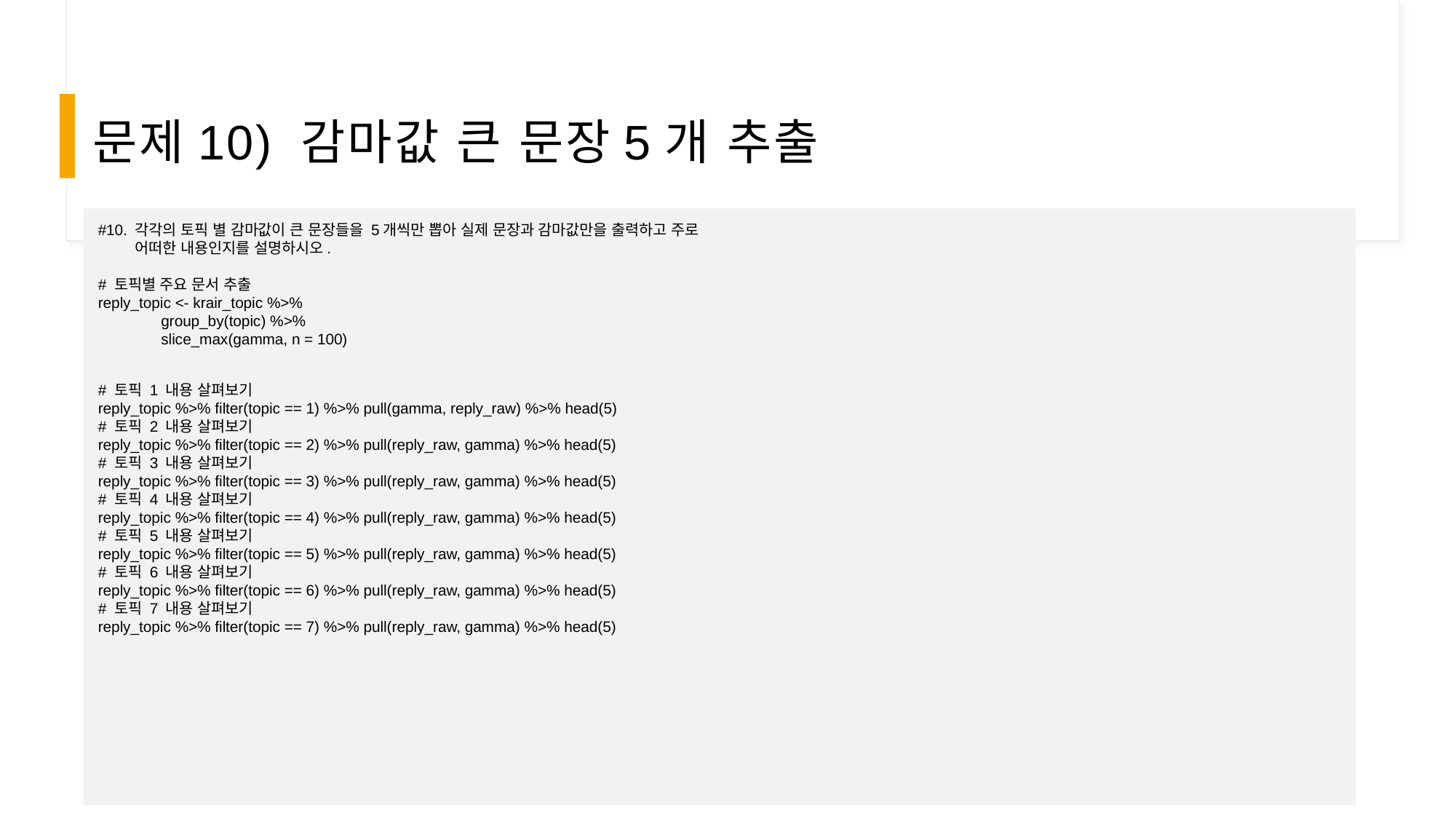

# 문제10) 감마값 큰 문장5개 추출

#10. 각각의 토픽 별 감마값이 큰 문장들을 5개씩만 뽑아 실제 문장과 감마값만을 출력하고 주로
        어떠한 내용인지를 설명하시오.

# 토픽별 주요 문서 추출
reply_topic <- krair_topic %>%
               group_by(topic) %>%
               slice_max(gamma, n = 100)

# 토픽 1 내용 살펴보기
reply_topic %>% filter(topic == 1) %>% pull(gamma, reply_raw) %>% head(5)
# 토픽 2 내용 살펴보기
reply_topic %>% filter(topic == 2) %>% pull(reply_raw, gamma) %>% head(5)
# 토픽 3 내용 살펴보기
reply_topic %>% filter(topic == 3) %>% pull(reply_raw, gamma) %>% head(5)
# 토픽 4 내용 살펴보기
reply_topic %>% filter(topic == 4) %>% pull(reply_raw, gamma) %>% head(5)
# 토픽 5 내용 살펴보기
reply_topic %>% filter(topic == 5) %>% pull(reply_raw, gamma) %>% head(5)
# 토픽 6 내용 살펴보기
reply_topic %>% filter(topic == 6) %>% pull(reply_raw, gamma) %>% head(5)
# 토픽 7 내용 살펴보기
reply_topic %>% filter(topic == 7) %>% pull(reply_raw, gamma) %>% head(5)